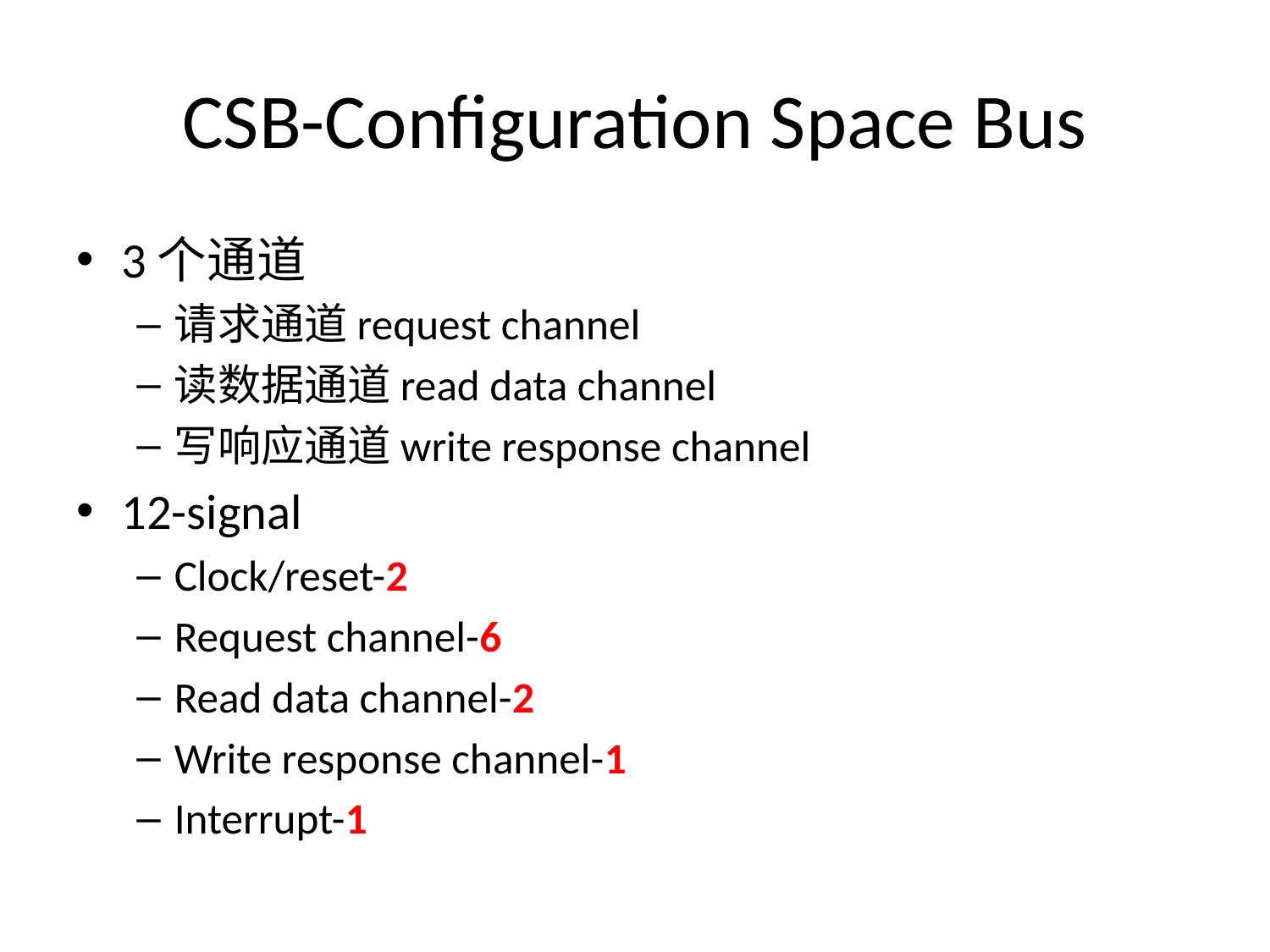

# CSB-Configuration Space Bus
3个通道
请求通道request channel
读数据通道read data channel
写响应通道write response channel
12-signal
Clock/reset-2
Request channel-6
Read data channel-2
Write response channel-1
Interrupt-1